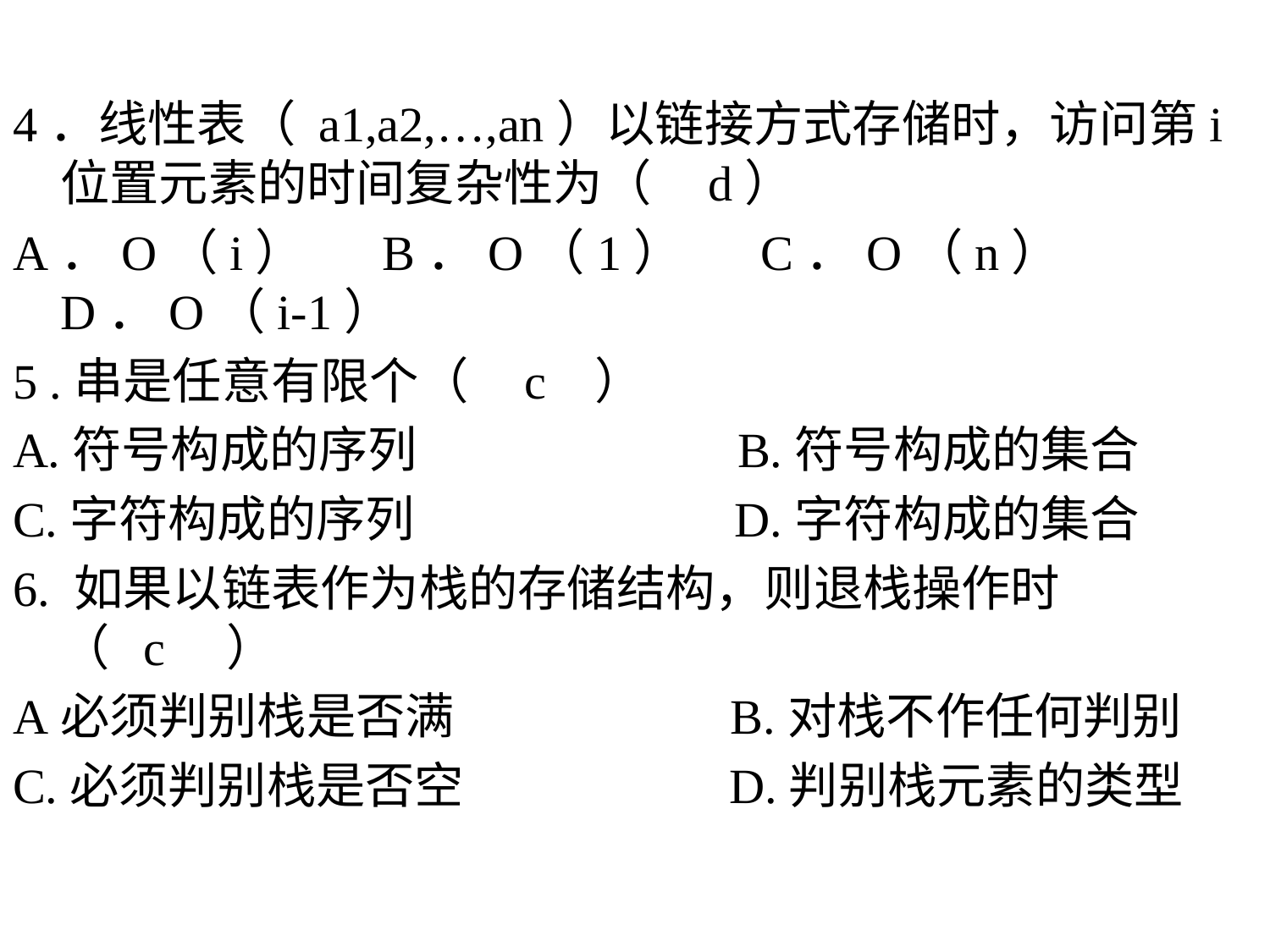

4．线性表（ a1,a2,…,an）以链接方式存储时，访问第i位置元素的时间复杂性为（    d）
A．O（i）      B．O（1）      C．O（n）       D．O（i-1）
5 .串是任意有限个（    c   ）
A.符号构成的序列                            B.符号构成的集合
C.字符构成的序列                            D.字符构成的集合
6. 如果以链表作为栈的存储结构，则退栈操作时（  c    ）
A必须判别栈是否满                        B.对栈不作任何判别
C.必须判别栈是否空                       D.判别栈元素的类型